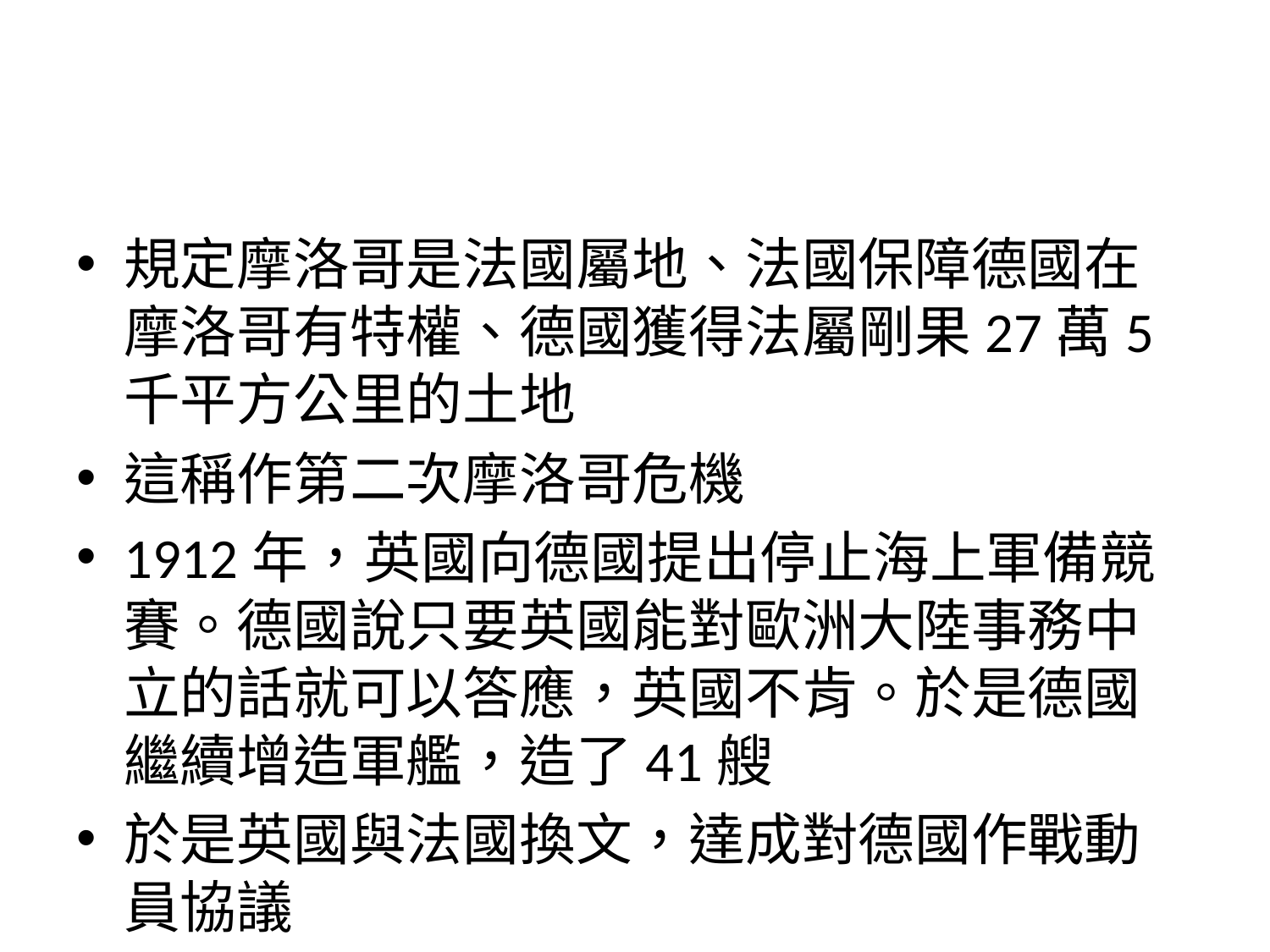

#
規定摩洛哥是法國屬地、法國保障德國在摩洛哥有特權、德國獲得法屬剛果27萬5千平方公里的土地
這稱作第二次摩洛哥危機
1912年，英國向德國提出停止海上軍備競賽。德國說只要英國能對歐洲大陸事務中立的話就可以答應，英國不肯。於是德國繼續增造軍艦，造了41艘
於是英國與法國換文，達成對德國作戰動員協議